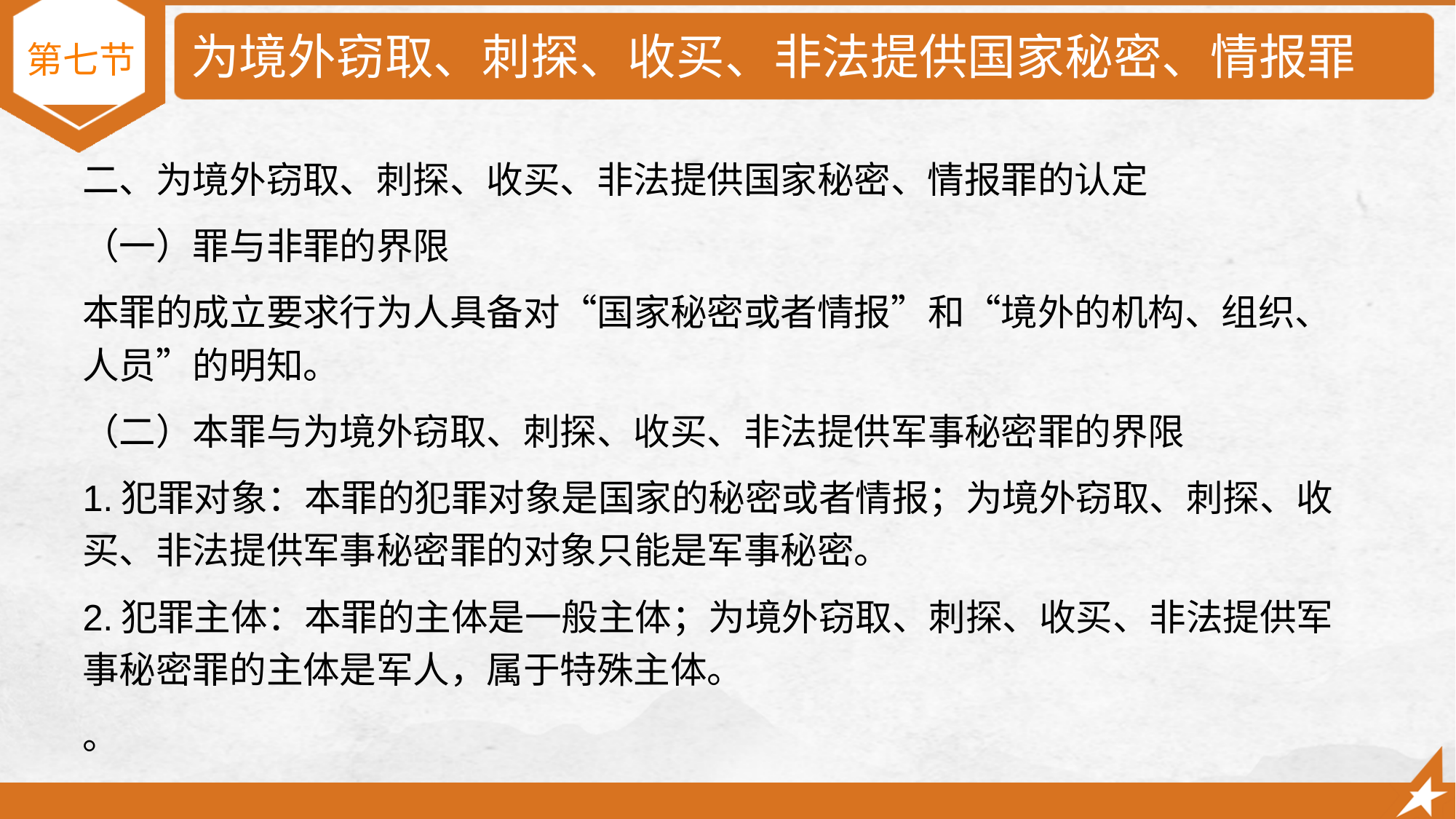

# 为境外窃取、刺探、收买、非法提供国家秘密、情报罪
第七节
二、为境外窃取、刺探、收买、非法提供国家秘密、情报罪的认定
（一）罪与非罪的界限
本罪的成立要求行为人具备对“国家秘密或者情报”和“境外的机构、组织、人员”的明知。
（二）本罪与为境外窃取、刺探、收买、非法提供军事秘密罪的界限
1.犯罪对象：本罪的犯罪对象是国家的秘密或者情报；为境外窃取、刺探、收买、非法提供军事秘密罪的对象只能是军事秘密。
2.犯罪主体：本罪的主体是一般主体；为境外窃取、刺探、收买、非法提供军事秘密罪的主体是军人，属于特殊主体。
。